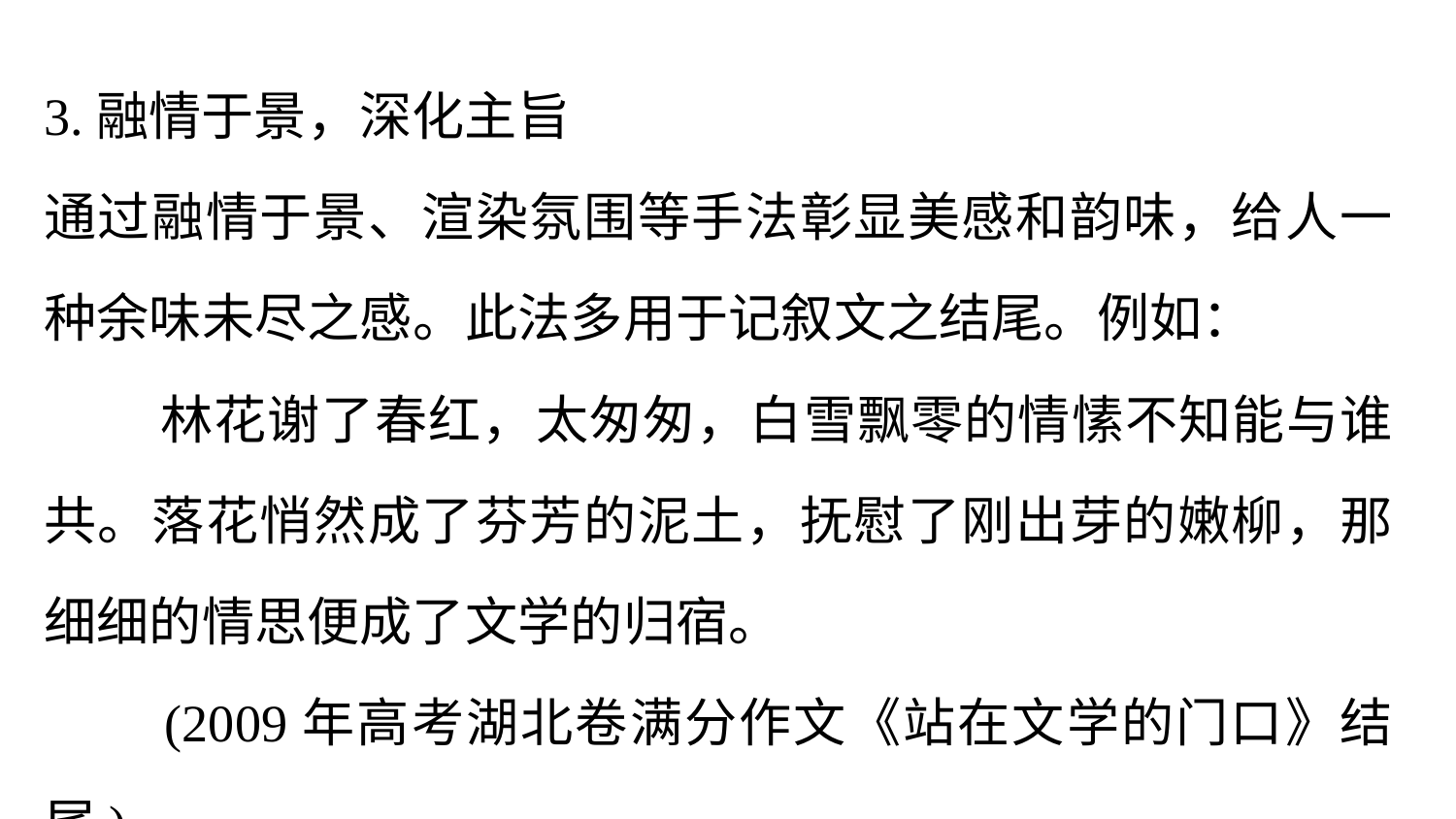

3.融情于景，深化主旨
通过融情于景、渲染氛围等手法彰显美感和韵味，给人一种余味未尽之感。此法多用于记叙文之结尾。例如：
        林花谢了春红，太匆匆，白雪飘零的情愫不知能与谁共。落花悄然成了芬芳的泥土，抚慰了刚出芽的嫩柳，那细细的情思便成了文学的归宿。
        (2009年高考湖北卷满分作文《站在文学的门口》结尾)